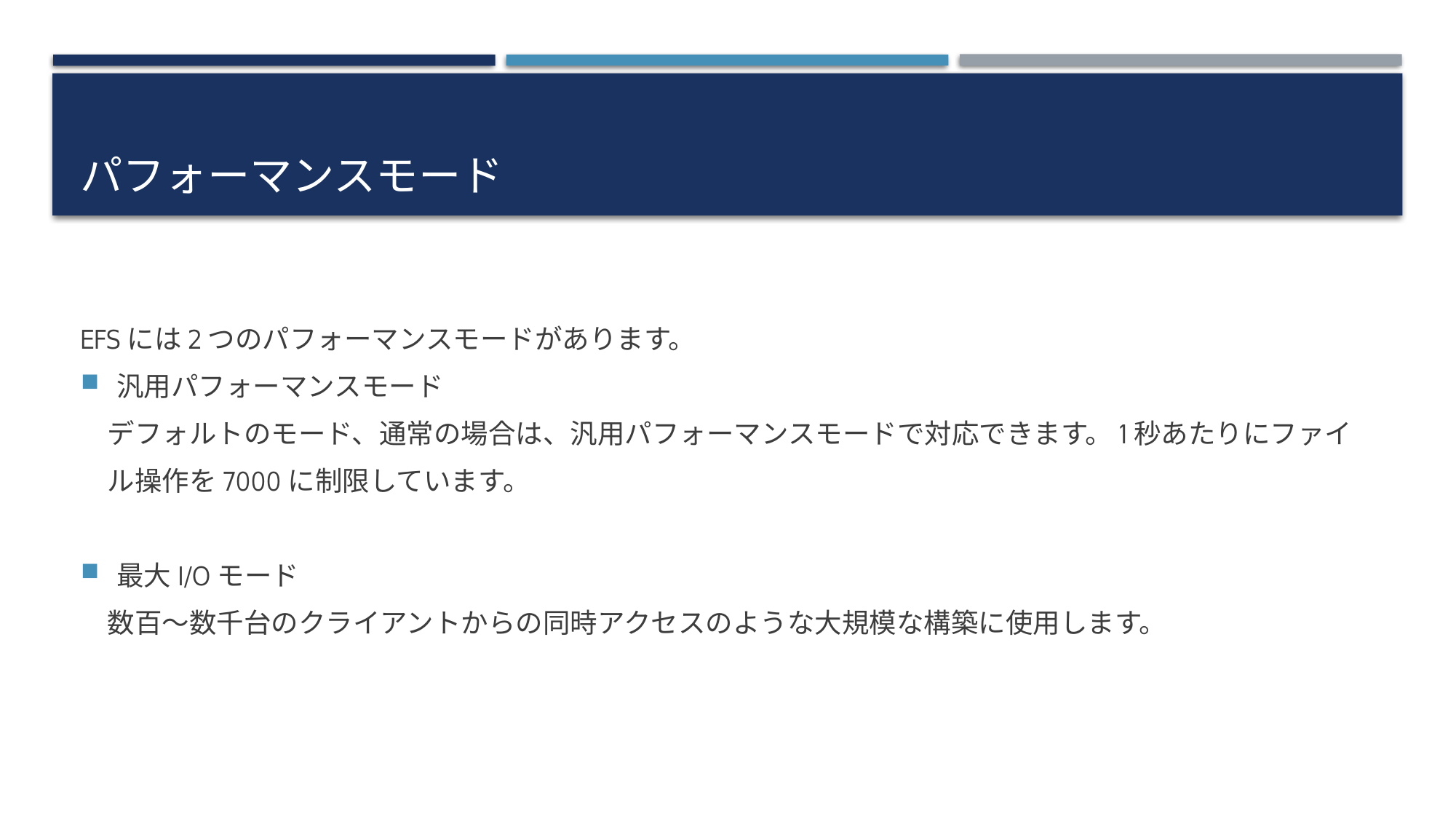

# パフォーマンスモード
EFSには2つのパフォーマンスモードがあります。
汎用パフォーマンスモード
　デフォルトのモード、通常の場合は、汎用パフォーマンスモードで対応できます。1秒あたりにファイ
　ル操作を7000に制限しています。

最大I/Oモード
　数百〜数千台のクライアントからの同時アクセスのような大規模な構築に使用します。